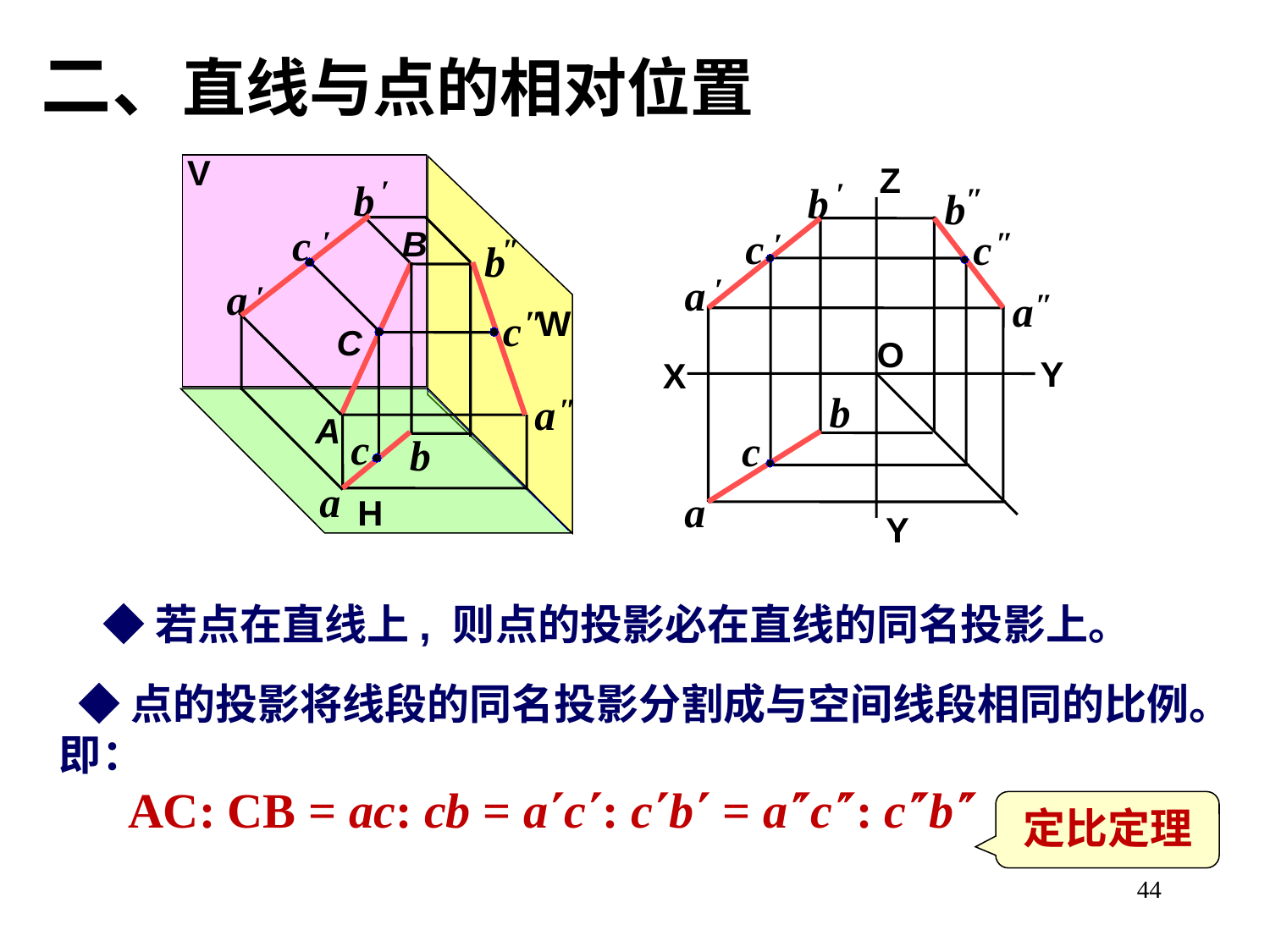

二、直线与点的相对位置
V

′
b

′

c
B
″
b

′

a
″
W
c

C

″

a

A

c
b

a

H
Z
′
″
b
b

″
′

c
c

′
a
″
a

O
Y
X

b
c

a

Y
    ◆若点在直线上, 则点的投影必在直线的同名投影上。
  ◆点的投影将线段的同名投影分割成与空间线段相同的比例。即：
AC: CB = ac: cb = a′c′: c′b′ = a″c″: c″b″
定比定理
44